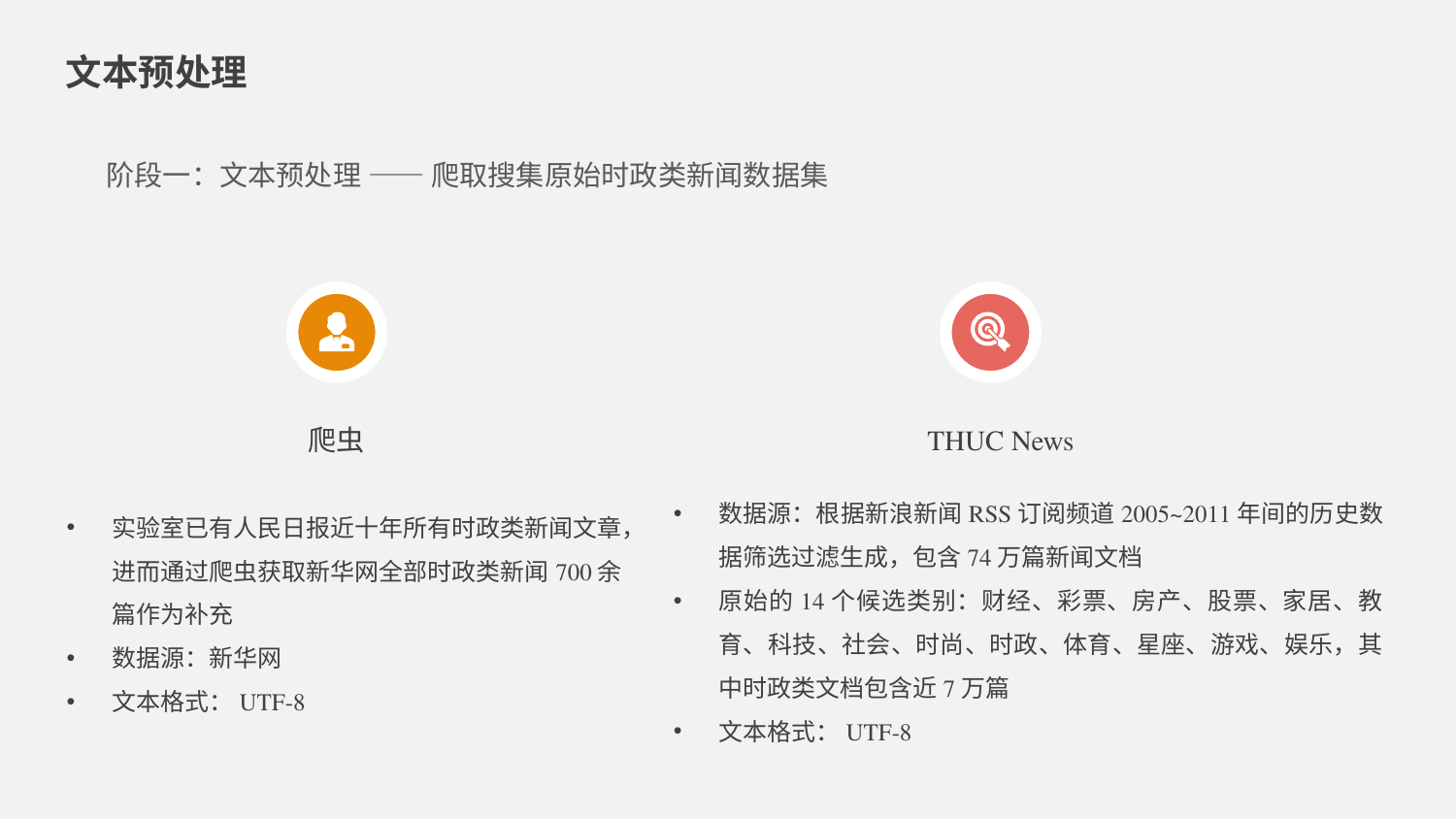

文本预处理
阶段一：文本预处理 —— 爬取搜集原始时政类新闻数据集

爬虫
THUC News
数据源：根据新浪新闻RSS订阅频道2005~2011年间的历史数据筛选过滤生成，包含74万篇新闻文档
原始的14个候选类别：财经、彩票、房产、股票、家居、教育、科技、社会、时尚、时政、体育、星座、游戏、娱乐，其中时政类文档包含近7万篇
文本格式：UTF-8
实验室已有人民日报近十年所有时政类新闻文章，进而通过爬虫获取新华网全部时政类新闻700余篇作为补充
数据源：新华网
文本格式：UTF-8